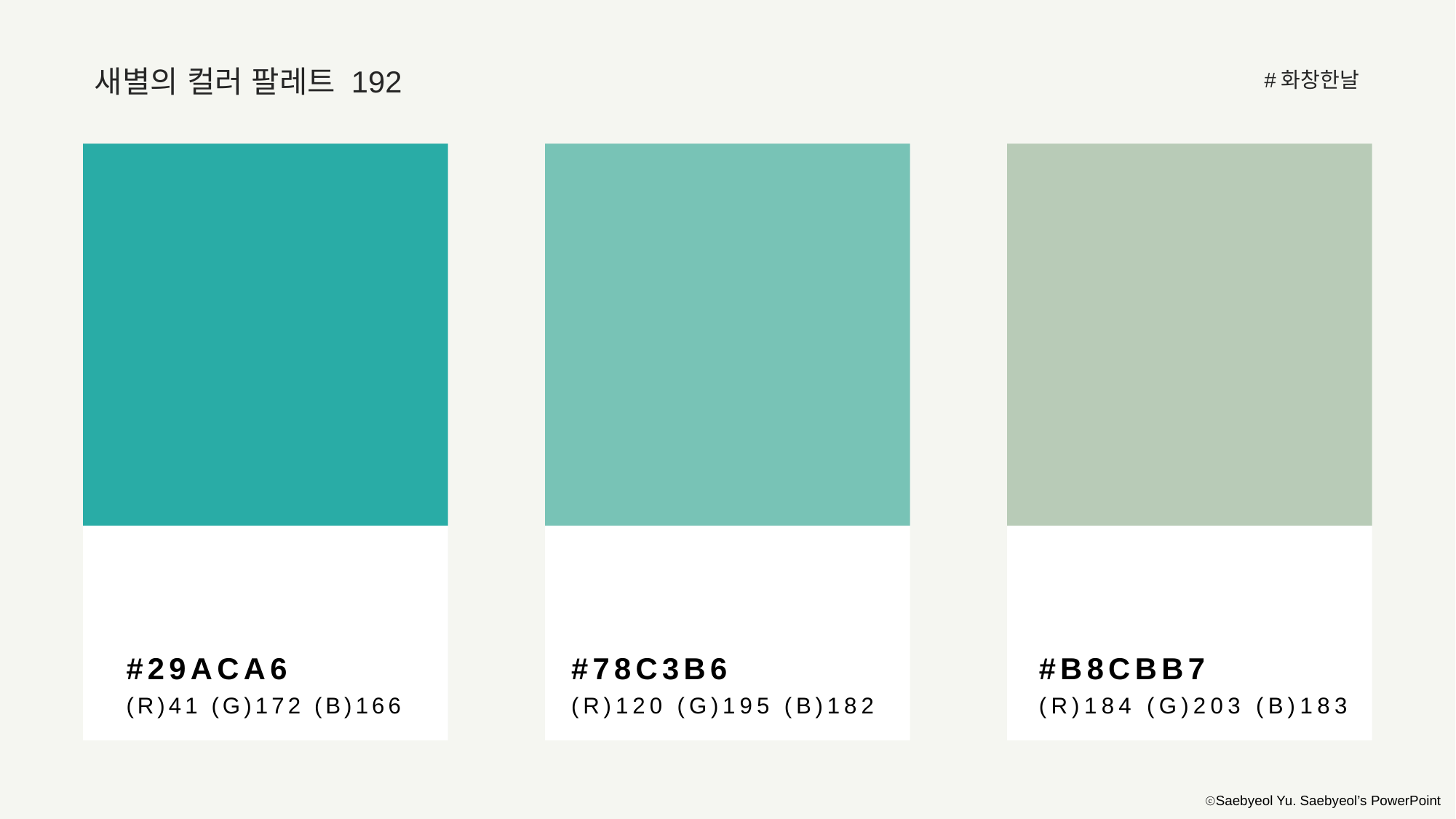

새별의 컬러 팔레트 192
#화창한날

#29ACA6
(R)41 (G)172 (B)166
#78C3B6
(R)120 (G)195 (B)182
#B8CBB7
(R)184 (G)203 (B)183